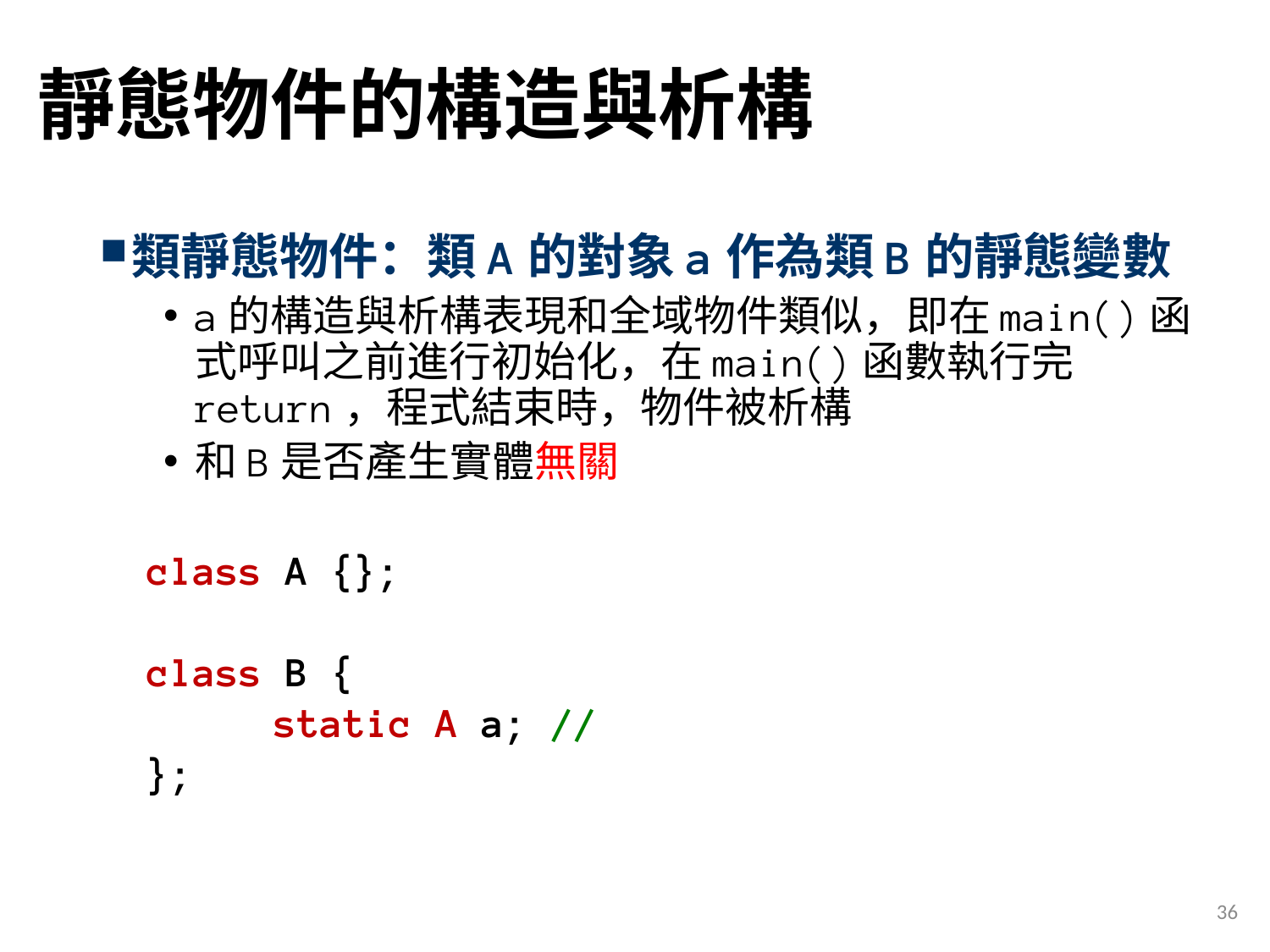

# 靜態物件的構造與析構
類靜態物件：類A的對象a作為類B的靜態變數
a的構造與析構表現和全域物件類似，即在main()函式呼叫之前進行初始化，在main()函數執行完return，程式結束時，物件被析構
和B是否產生實體無關
class A {};

class B {
	static A a; //
};
36